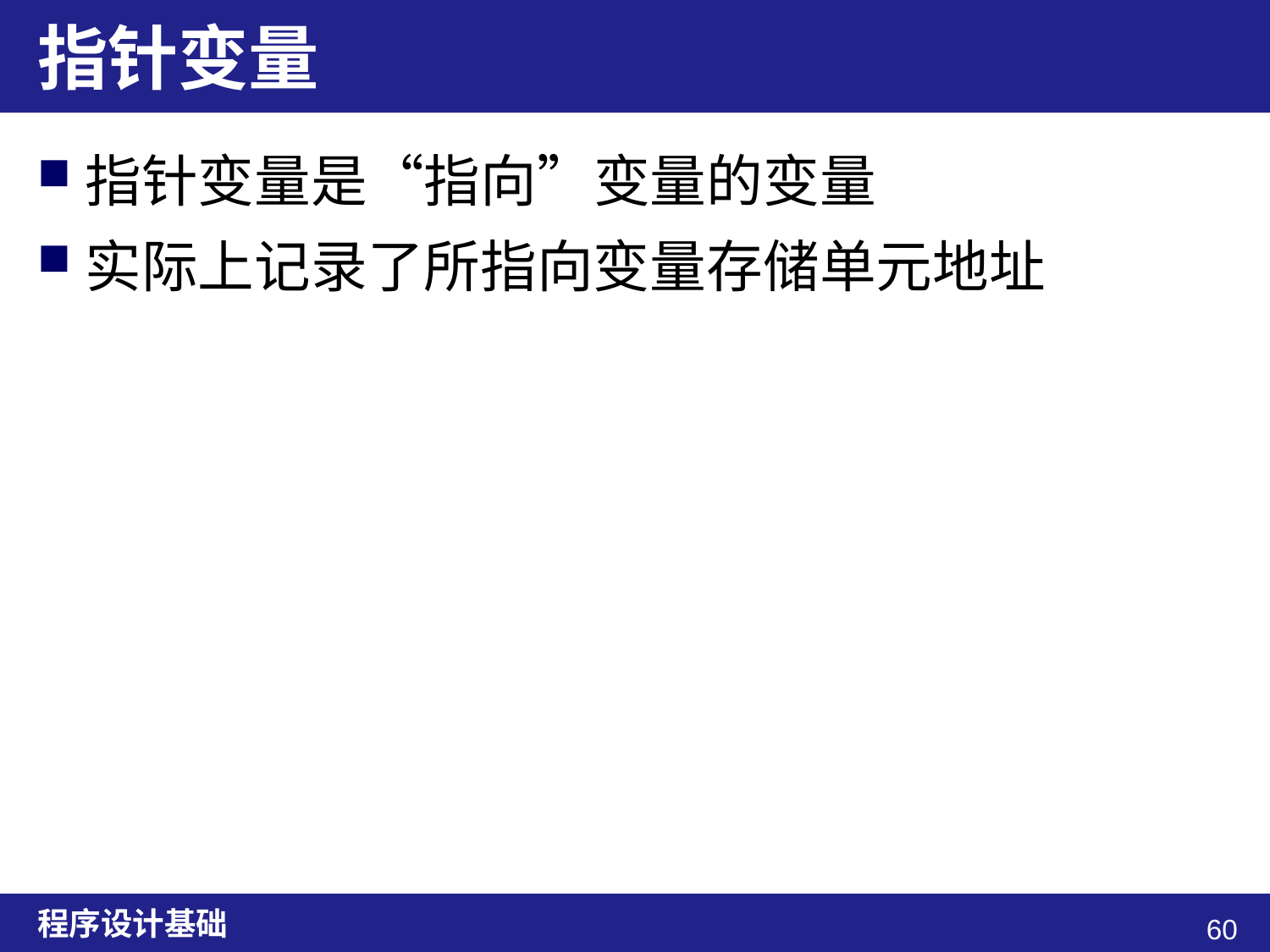

# 指针变量
指针变量是“指向”变量的变量
实际上记录了所指向变量存储单元地址